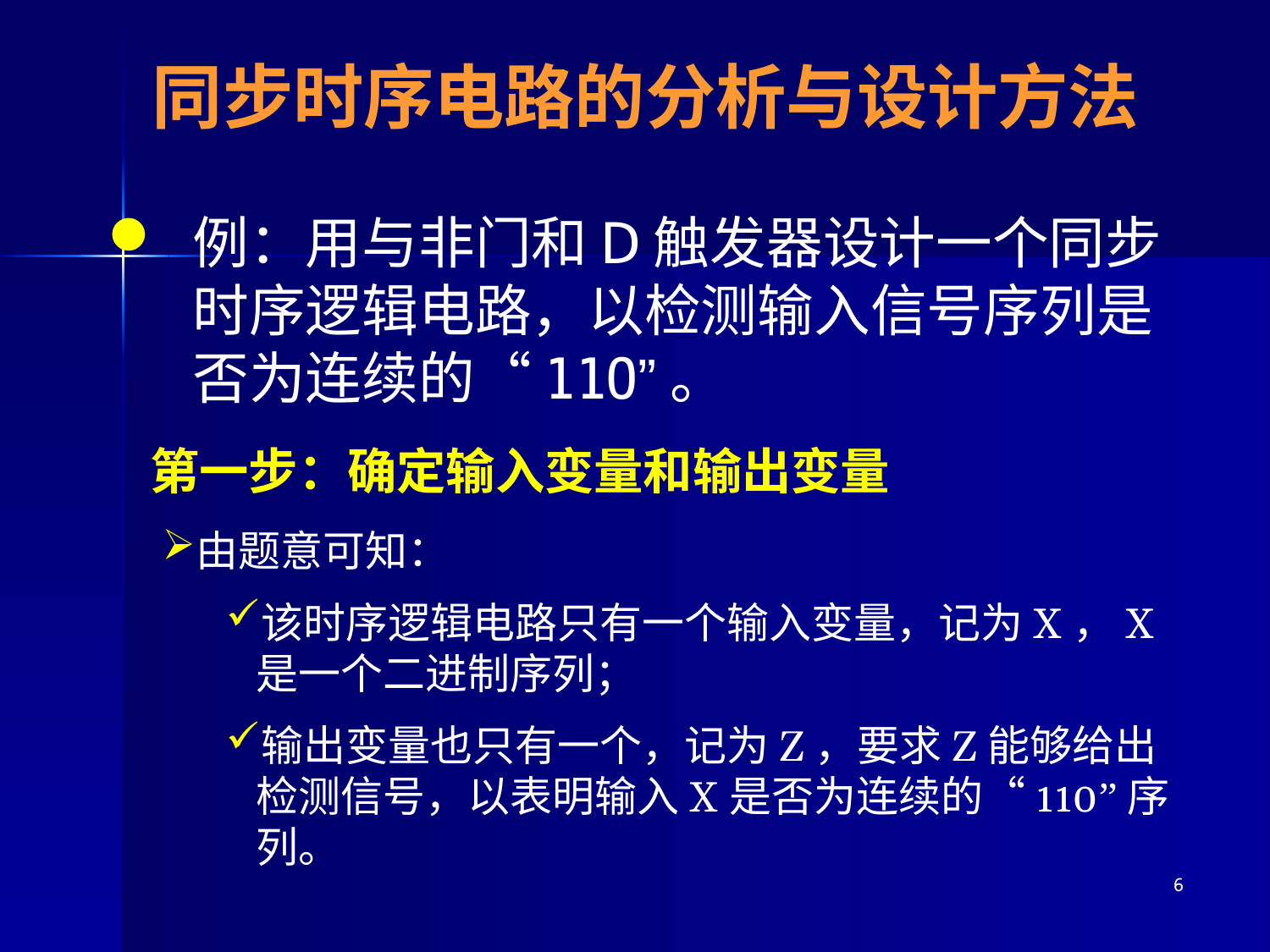

# 同步时序电路的分析与设计方法
例：用与非门和D触发器设计一个同步时序逻辑电路，以检测输入信号序列是否为连续的“110”。
第一步：确定输入变量和输出变量
由题意可知：
该时序逻辑电路只有一个输入变量，记为X，X是一个二进制序列；
输出变量也只有一个，记为Z，要求Z能够给出检测信号，以表明输入X是否为连续的“110”序列。
6